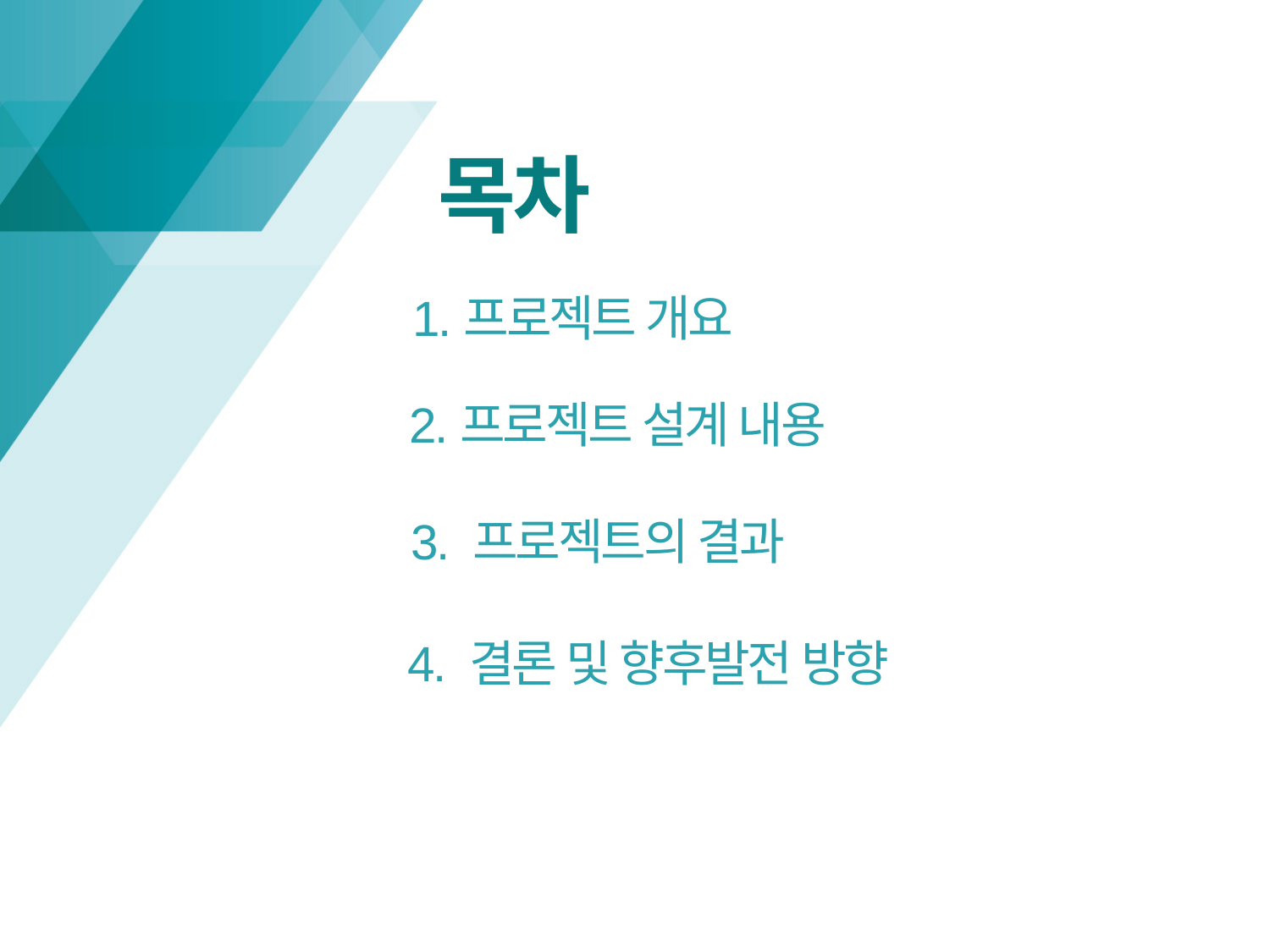

목차
1.프로젝트 개요
2.프로젝트 설계 내용
3. 프로젝트의 결과
4. 결론 및 향후발전 방향